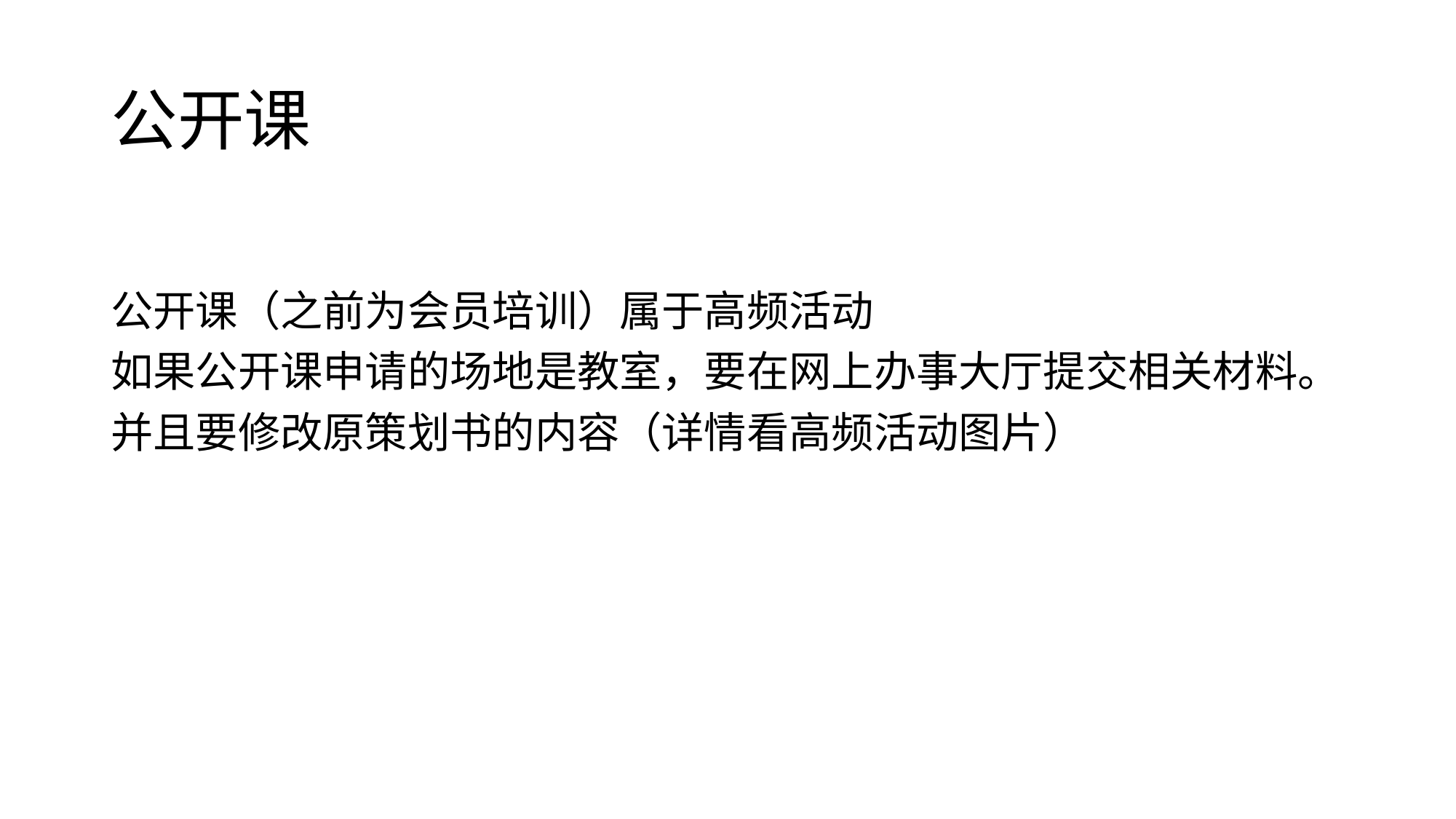

# 公开课

公开课（之前为会员培训）属于高频活动
如果公开课申请的场地是教室，要在网上办事大厅提交相关材料。
并且要修改原策划书的内容（详情看高频活动图片）